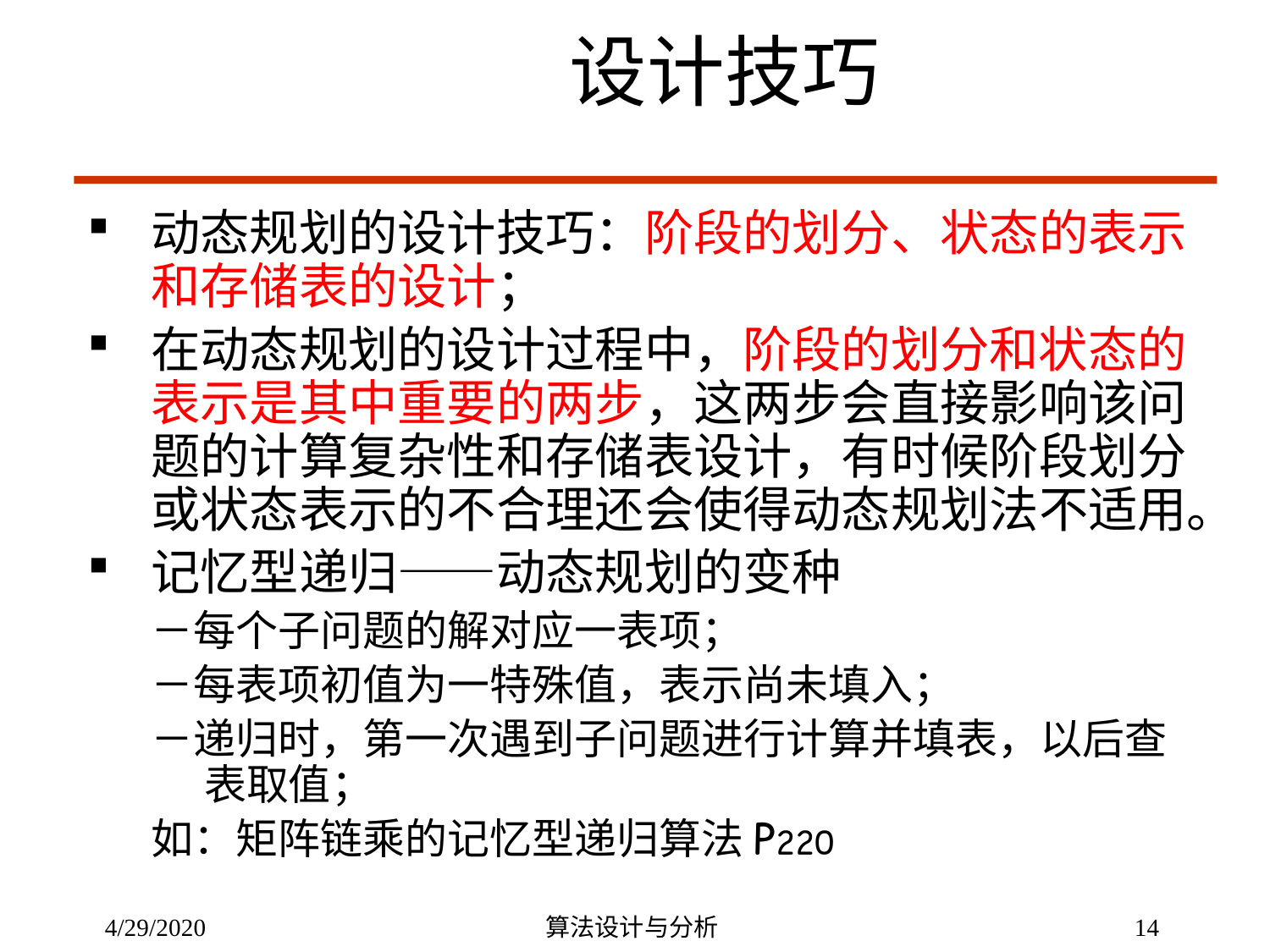

设计技巧
动态规划的设计技巧：阶段的划分、状态的表示和存储表的设计；
在动态规划的设计过程中，阶段的划分和状态的表示是其中重要的两步，这两步会直接影响该问题的计算复杂性和存储表设计，有时候阶段划分或状态表示的不合理还会使得动态规划法不适用。
记忆型递归——动态规划的变种
－每个子问题的解对应一表项；
－每表项初值为一特殊值，表示尚未填入；
－递归时，第一次遇到子问题进行计算并填表，以后查表取值；
如：矩阵链乘的记忆型递归算法P220
4/29/2020
算法设计与分析
14